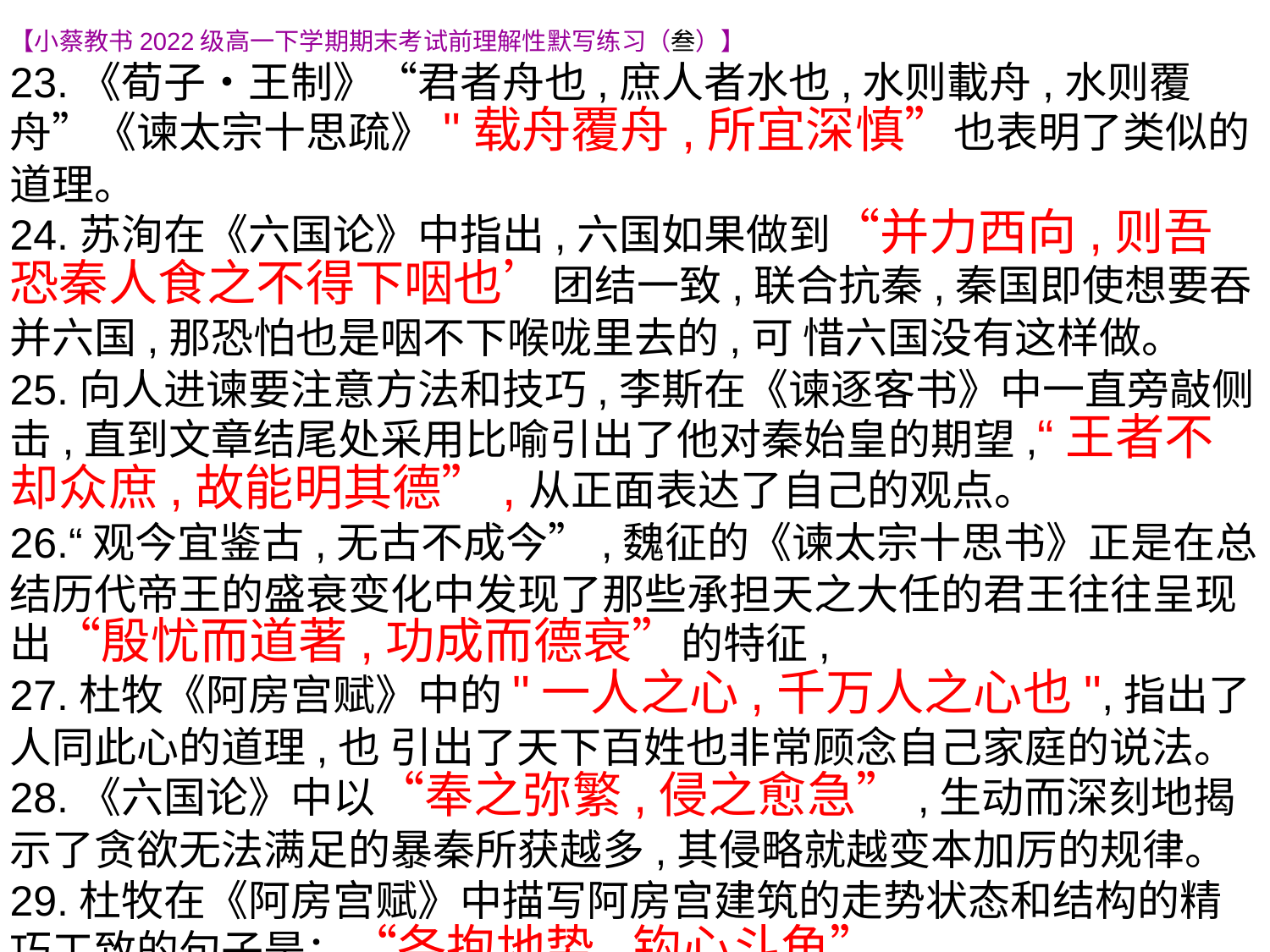

【小蔡教书2022级高一下学期期末考试前理解性默写练习（叁）】
23.《荀子•王制》“君者舟也,庶人者水也,水则載舟,水则覆舟”《谏太宗十思疏》"载舟覆舟,所宜深慎”也表明了类似的道理。
24.苏洵在《六国论》中指出,六国如果做到“并力西向,则吾恐秦人食之不得下咽也’团结一致,联合抗秦,秦国即使想要吞并六国,那恐怕也是咽不下喉咙里去的,可 惜六国没有这样做。
25.向人进谏要注意方法和技巧,李斯在《谏逐客书》中一直旁敲侧击,直到文章结尾处采用比喻引出了他对秦始皇的期望,“王者不却众庶,故能明其德”,从正面表达了自己的观点。
26.“观今宜鉴古,无古不成今”,魏征的《谏太宗十思书》正是在总结历代帝王的盛衰变化中发现了那些承担天之大任的君王往往呈现出“殷忧而道著,功成而德衰”的特征,
27.杜牧《阿房宫赋》中的"一人之心,千万人之心也",指出了人同此心的道理,也 引出了天下百姓也非常顾念自己家庭的说法。
28.《六国论》中以“奉之弥繁,侵之愈急”,生动而深刻地揭示了贪欲无法满足的暴秦所获越多,其侵略就越变本加厉的规律。
29.杜牧在《阿房宫赋》中描写阿房宫建筑的走势状态和结构的精巧工致的句子是：“各抱地势,钩心斗角”